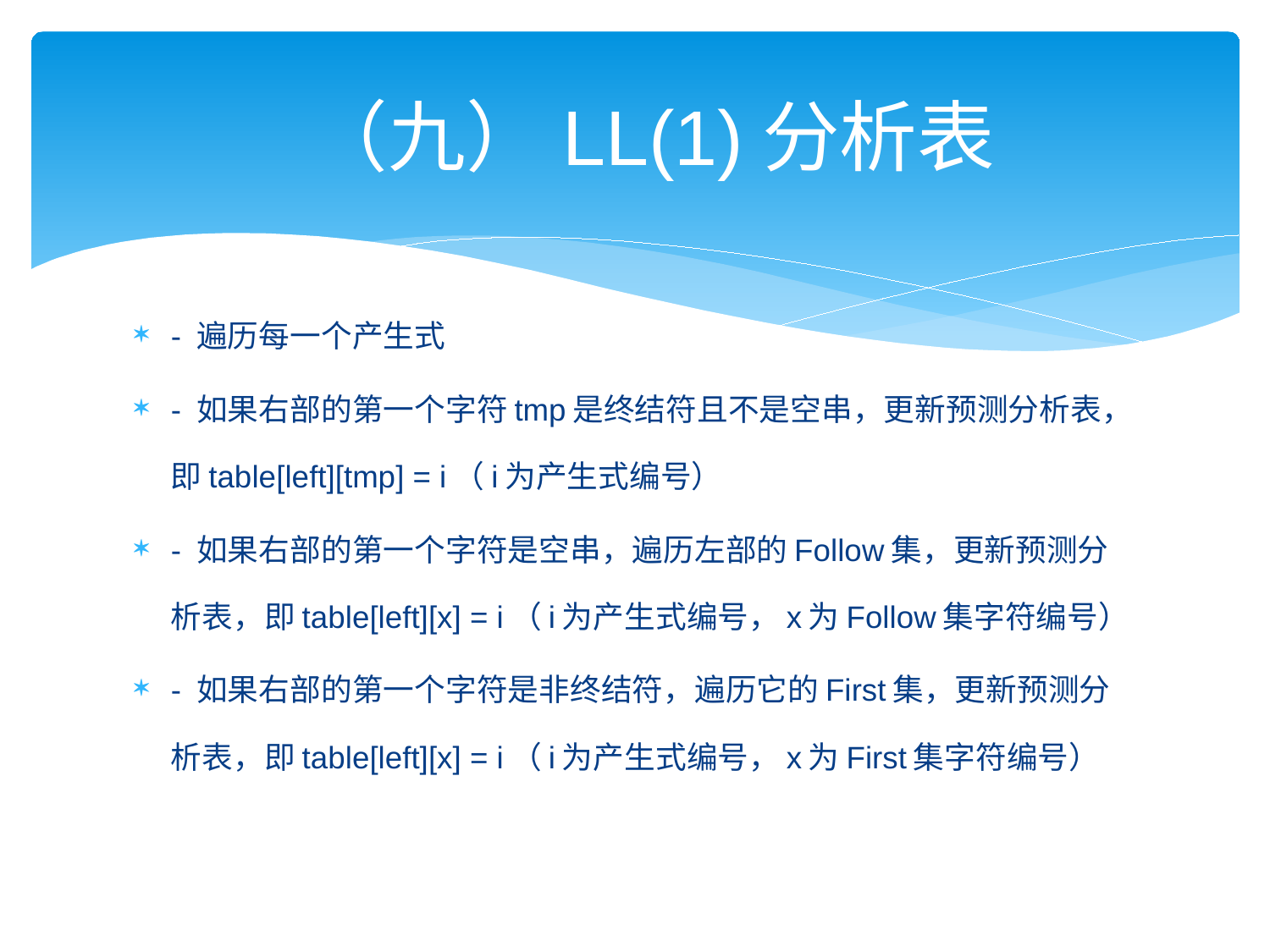

# （九）LL(1)分析表
- 遍历每一个产生式
- 如果右部的第一个字符tmp是终结符且不是空串，更新预测分析表，即table[left][tmp] = i（i为产生式编号）
- 如果右部的第一个字符是空串，遍历左部的Follow集，更新预测分析表，即table[left][x] = i（i为产生式编号，x为Follow集字符编号）
- 如果右部的第一个字符是非终结符，遍历它的First集，更新预测分析表，即table[left][x] = i（i为产生式编号，x为First集字符编号）